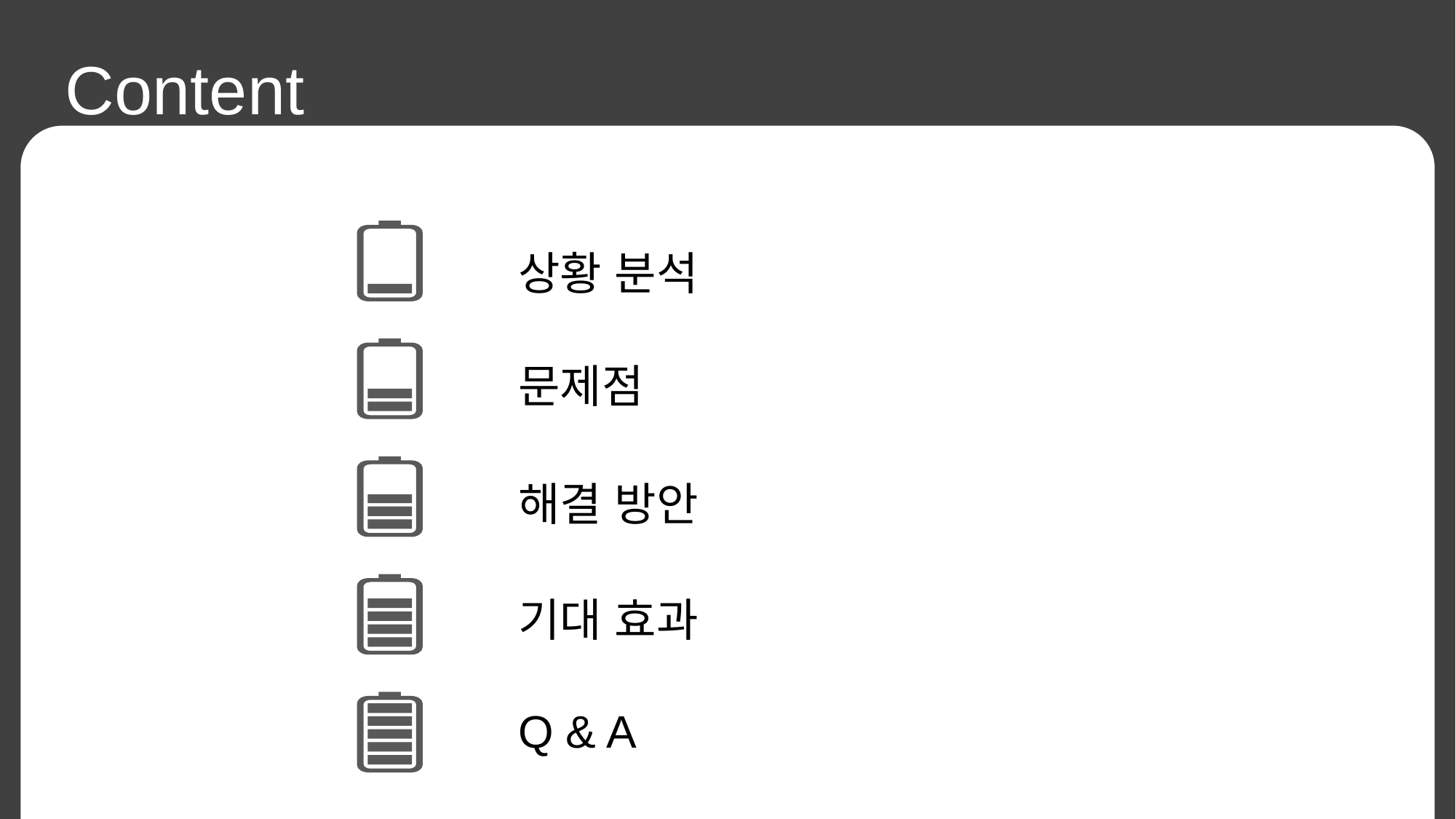

Content

상황 분석

문제점

해결 방안

기대 효과

Q & A